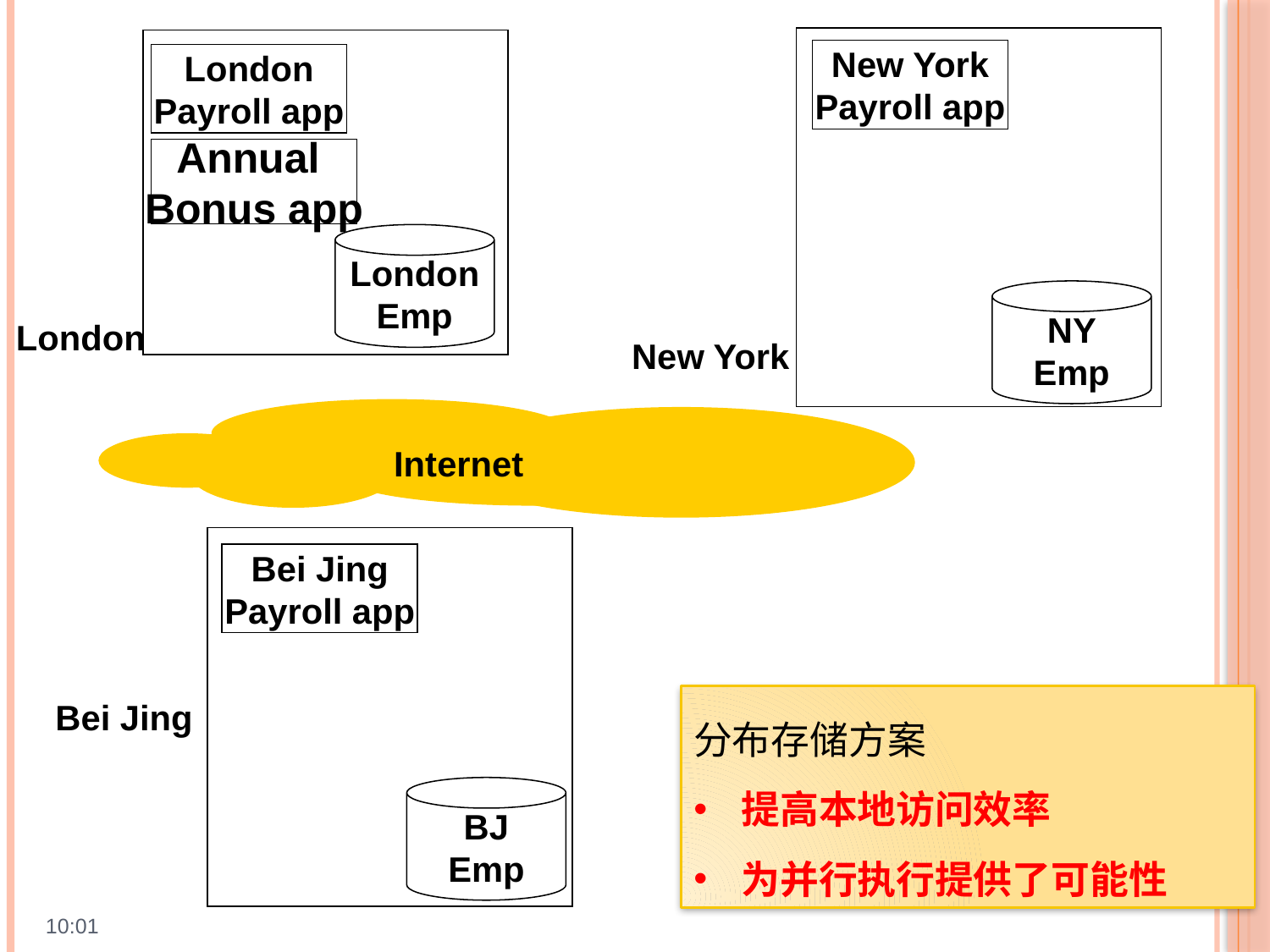

New York
Payroll app
London
Payroll app
Annual
Bonus app
London
Emp
NY
Emp
London
New York

Internet

Bei Jing
Payroll app
分布存储方案
提高本地访问效率
为并行执行提供了可能性
Bei Jing
BJ
Emp
10:01